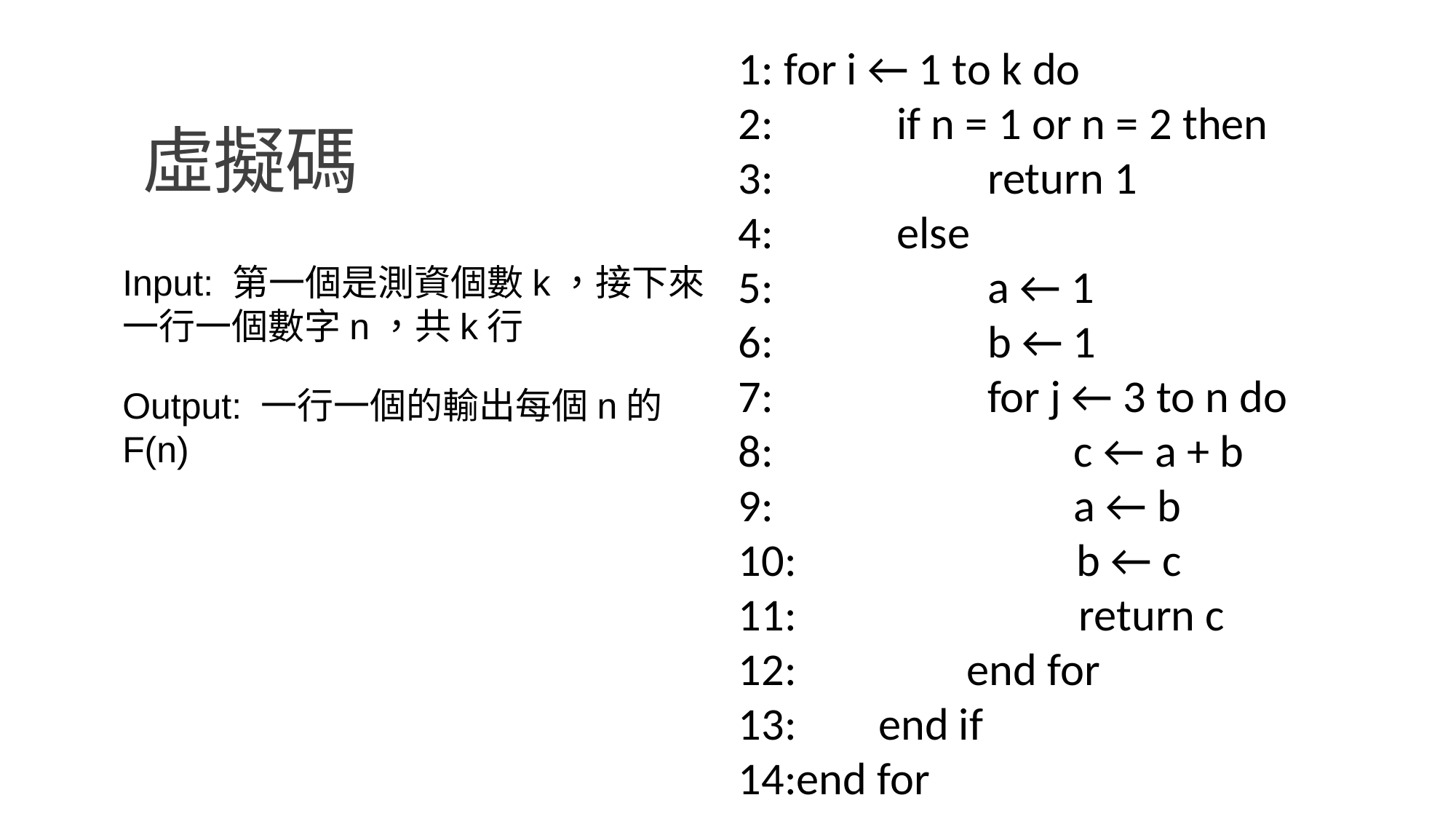

# 虛擬碼
1: for i ← 1 to k do
2: 　　if n = 1 or n = 2 then
3: 　　　　return 1
4: 　　else
5: 　　　　a ← 1
6: 　　　　b ← 1
7: 　　　　for j ← 3 to n do
8: 　　  　　　  c ← a + b
9: 　　  　　　  a ← b
10: 　　　　　  b ← c
11:          　　　  return c
12: 		 end for
13: 	   end if
14:end for
Input: 第一個是測資個數k，接下來一行一個數字n，共k行
Output: 一行一個的輸出每個n的F(n)